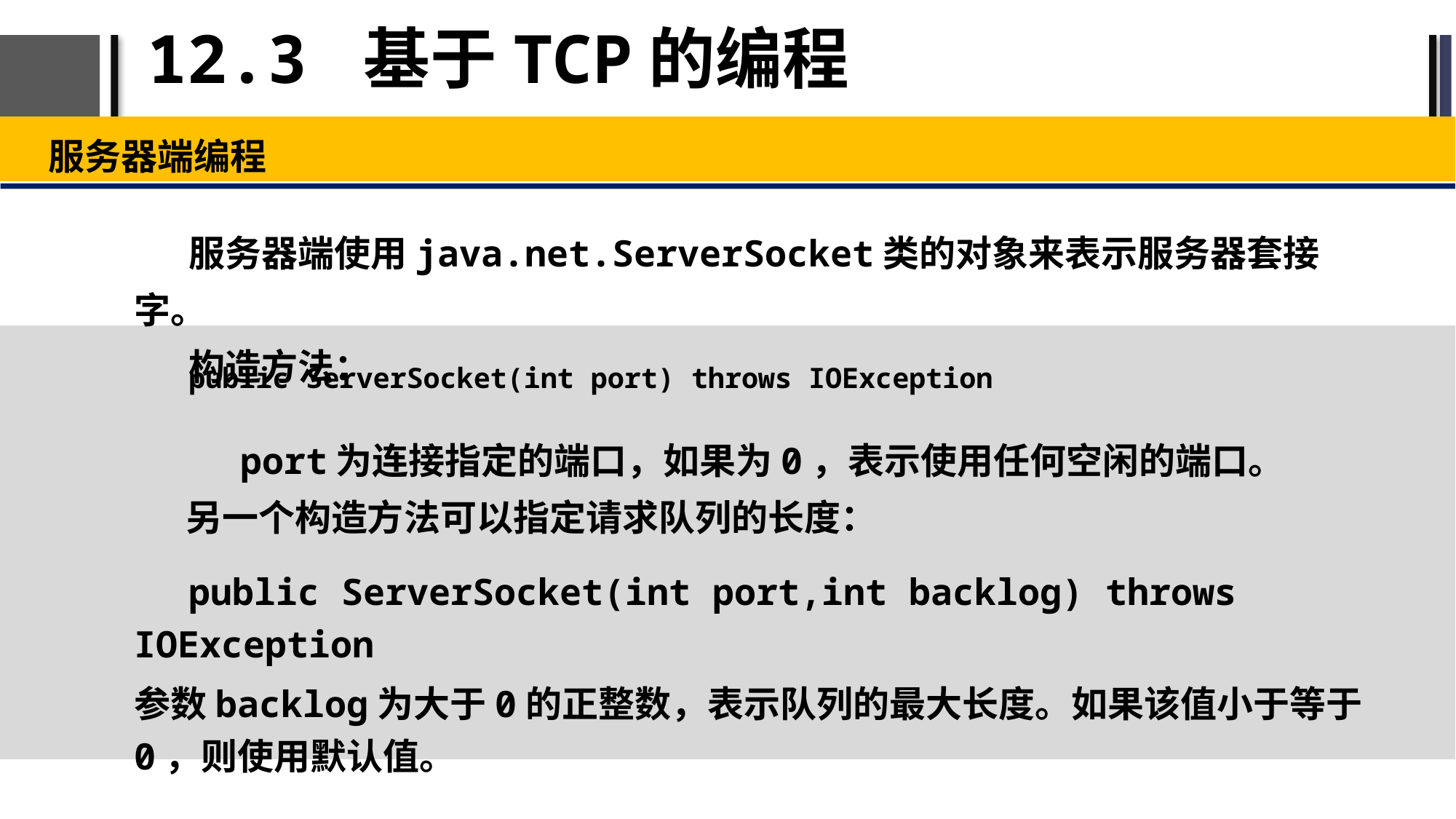

# 12.3 基于TCP的编程

服务器端编程

服务器端使用java.net.ServerSocket类的对象来表示服务器套接字。
构造方法：

public ServerSocket(int port) throws IOException
port为连接指定的端口，如果为0，表示使用任何空闲的端口。另一个构造方法可以指定请求队列的长度：
public ServerSocket(int port,int backlog) throws IOException
参数backlog为大于0的正整数，表示队列的最大长度。如果该值小于等于0，则使用默认值。